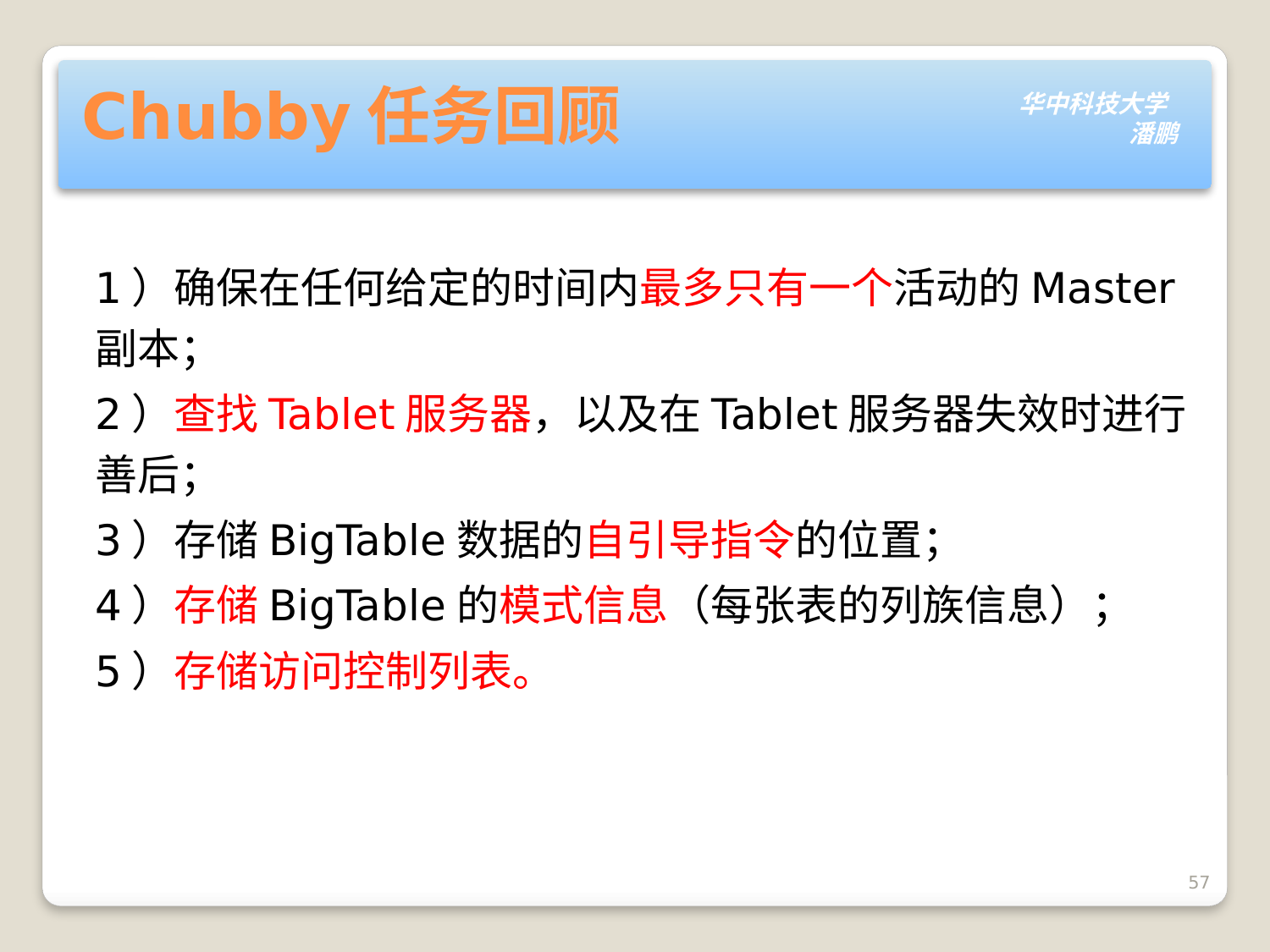

# Chubby任务回顾
1）确保在任何给定的时间内最多只有一个活动的Master副本；
2）查找Tablet服务器，以及在Tablet服务器失效时进行善后；
3）存储BigTable数据的自引导指令的位置；
4）存储BigTable的模式信息（每张表的列族信息）；
5）存储访问控制列表。
57